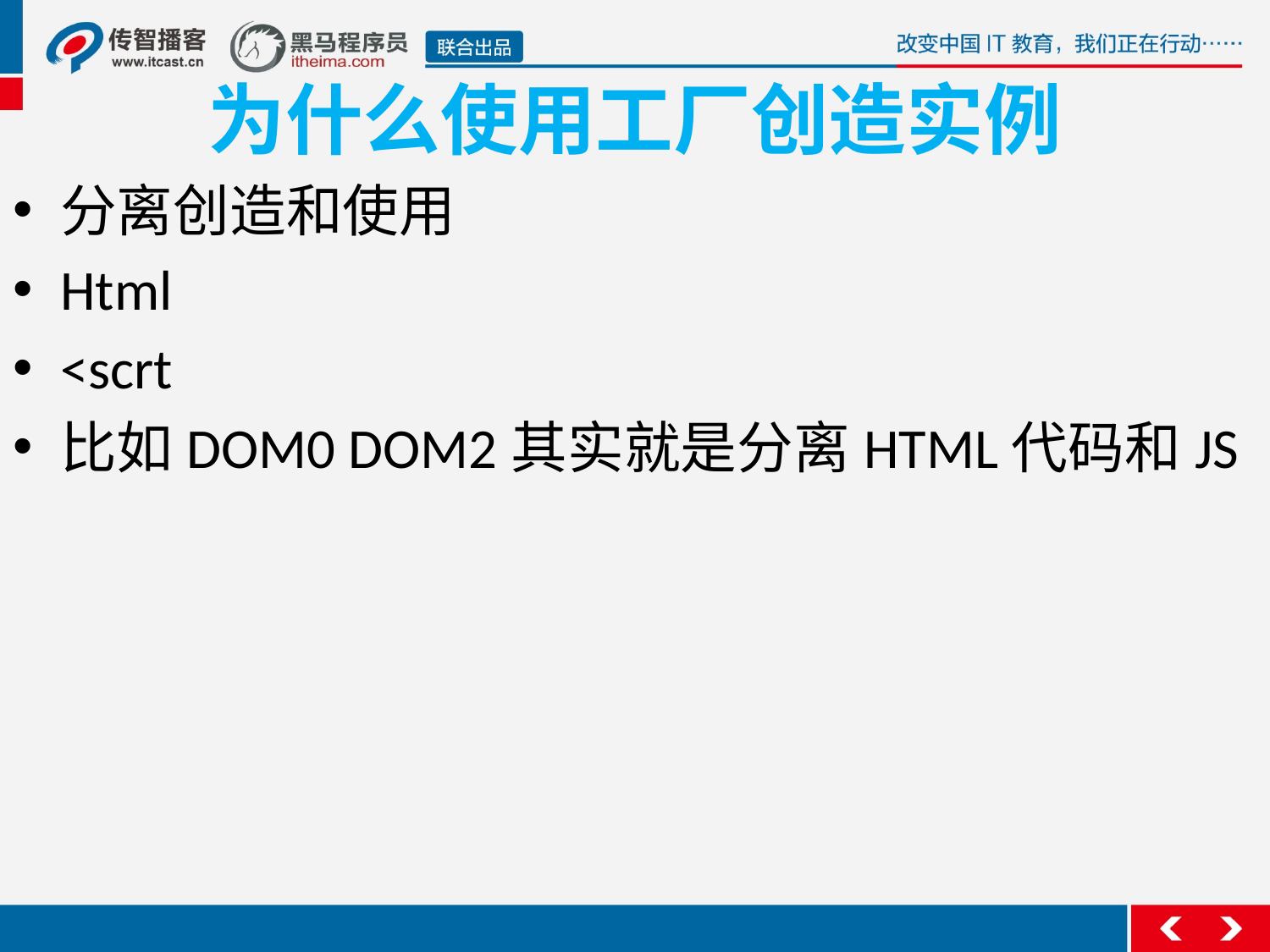

# 为什么使用工厂创造实例
分离创造和使用
Html
<scrt
比如DOM0 DOM2其实就是分离HTML代码和JS